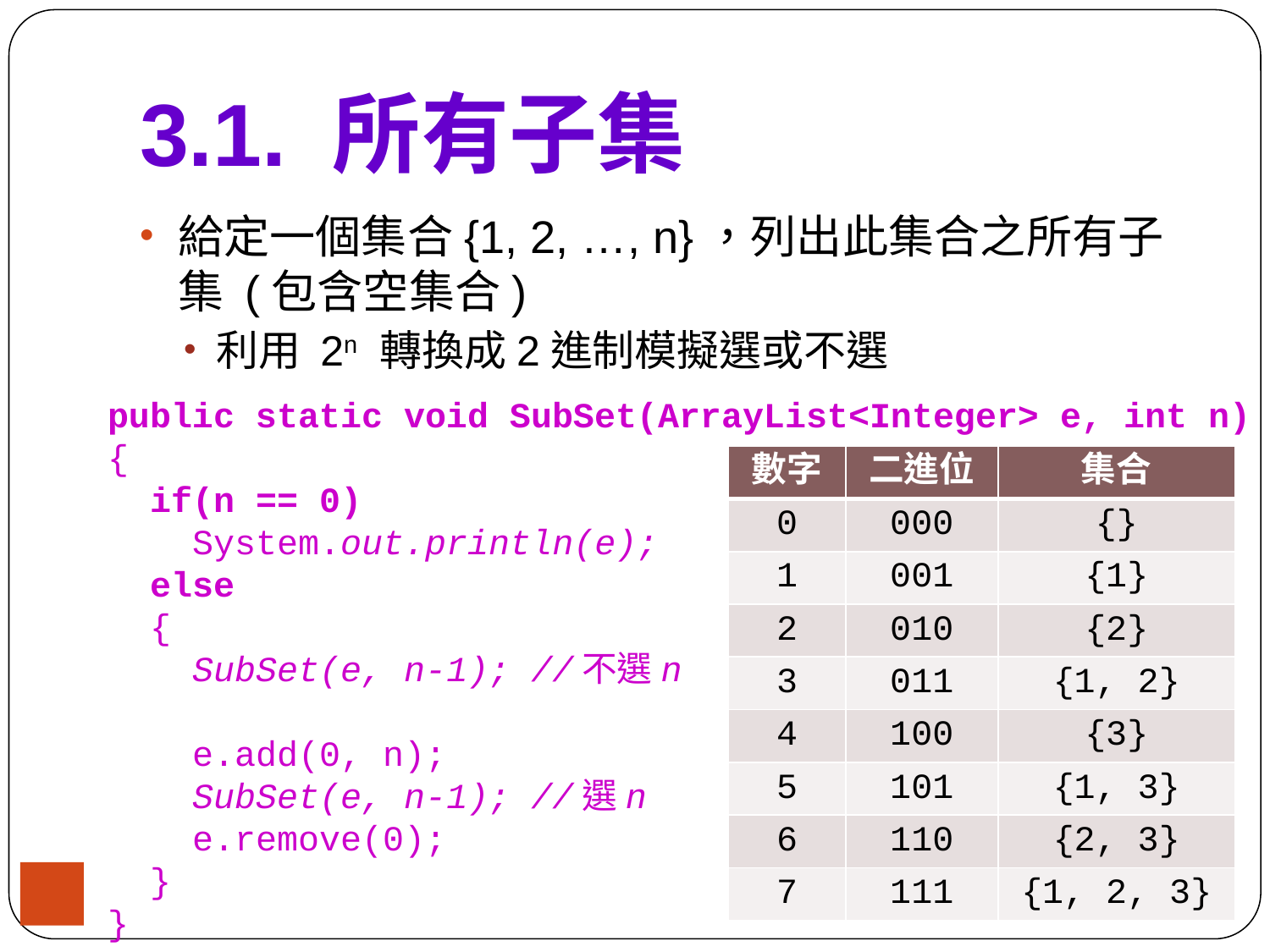

# 3.1. 所有子集
給定一個集合{1, 2, …, n}，列出此集合之所有子集 (包含空集合)
利用 2n 轉換成2進制模擬選或不選

public static void SubSet(ArrayList<Integer> e, int n)
{
  if(n == 0)
    System.out.println(e);
  else
  {
    SubSet(e, n-1); //不選n

    e.add(0, n);
    SubSet(e, n-1); //選n
    e.remove(0);
  }
}
| 數字 | 二進位 | 集合 |
| --- | --- | --- |
| 0 | 000 | {} |
| 1 | 001 | {1} |
| 2 | 010 | {2} |
| 3 | 011 | {1, 2} |
| 4 | 100 | {3} |
| 5 | 101 | {1, 3} |
| 6 | 110 | {2, 3} |
| 7 | 111 | {1, 2, 3} |